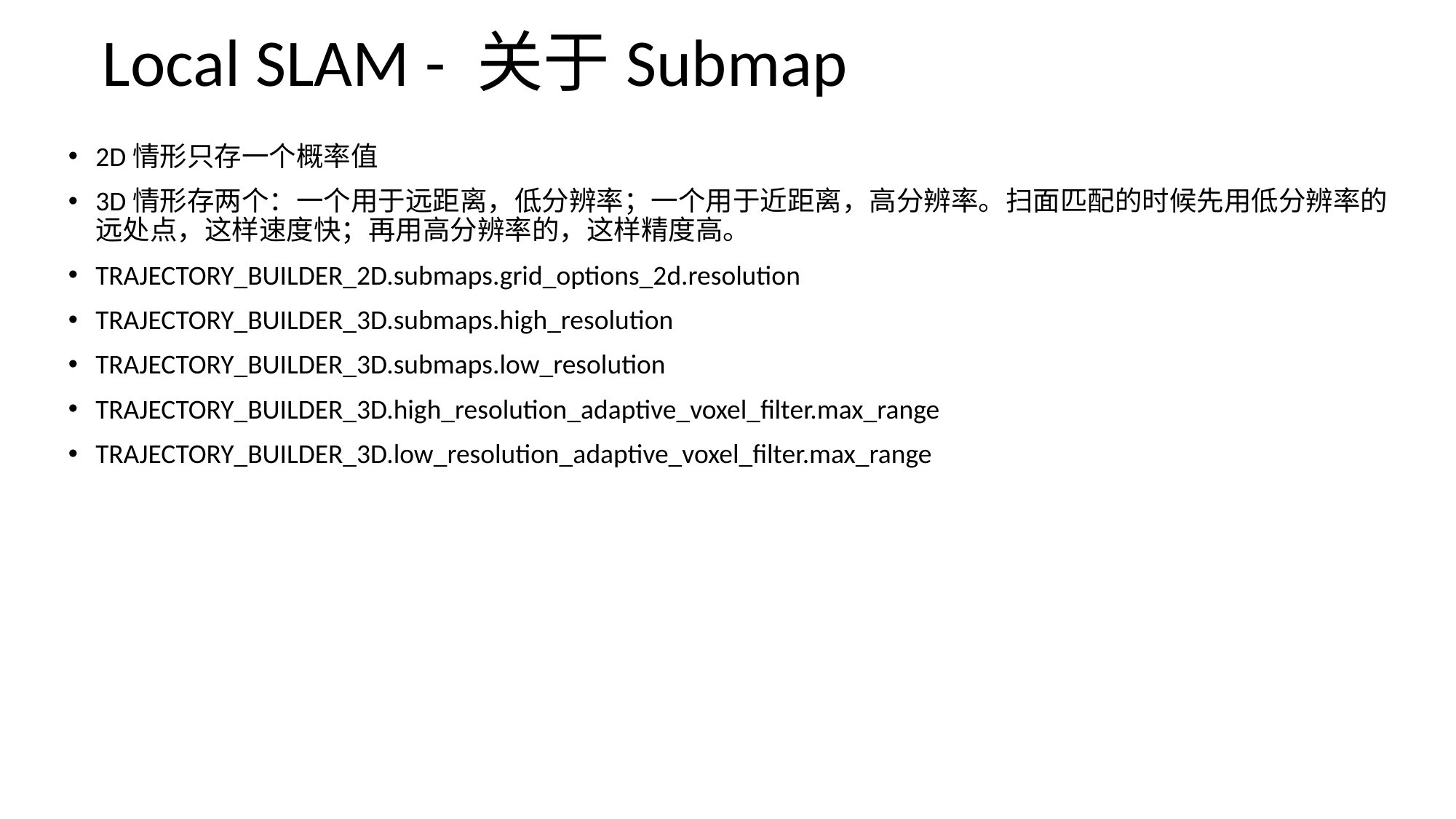

# Local SLAM - 关于Submap
2D情形只存一个概率值
3D情形存两个：一个用于远距离，低分辨率；一个用于近距离，高分辨率。扫面匹配的时候先用低分辨率的远处点，这样速度快；再用高分辨率的，这样精度高。
TRAJECTORY_BUILDER_2D.submaps.grid_options_2d.resolution
TRAJECTORY_BUILDER_3D.submaps.high_resolution
TRAJECTORY_BUILDER_3D.submaps.low_resolution
TRAJECTORY_BUILDER_3D.high_resolution_adaptive_voxel_filter.max_range
TRAJECTORY_BUILDER_3D.low_resolution_adaptive_voxel_filter.max_range